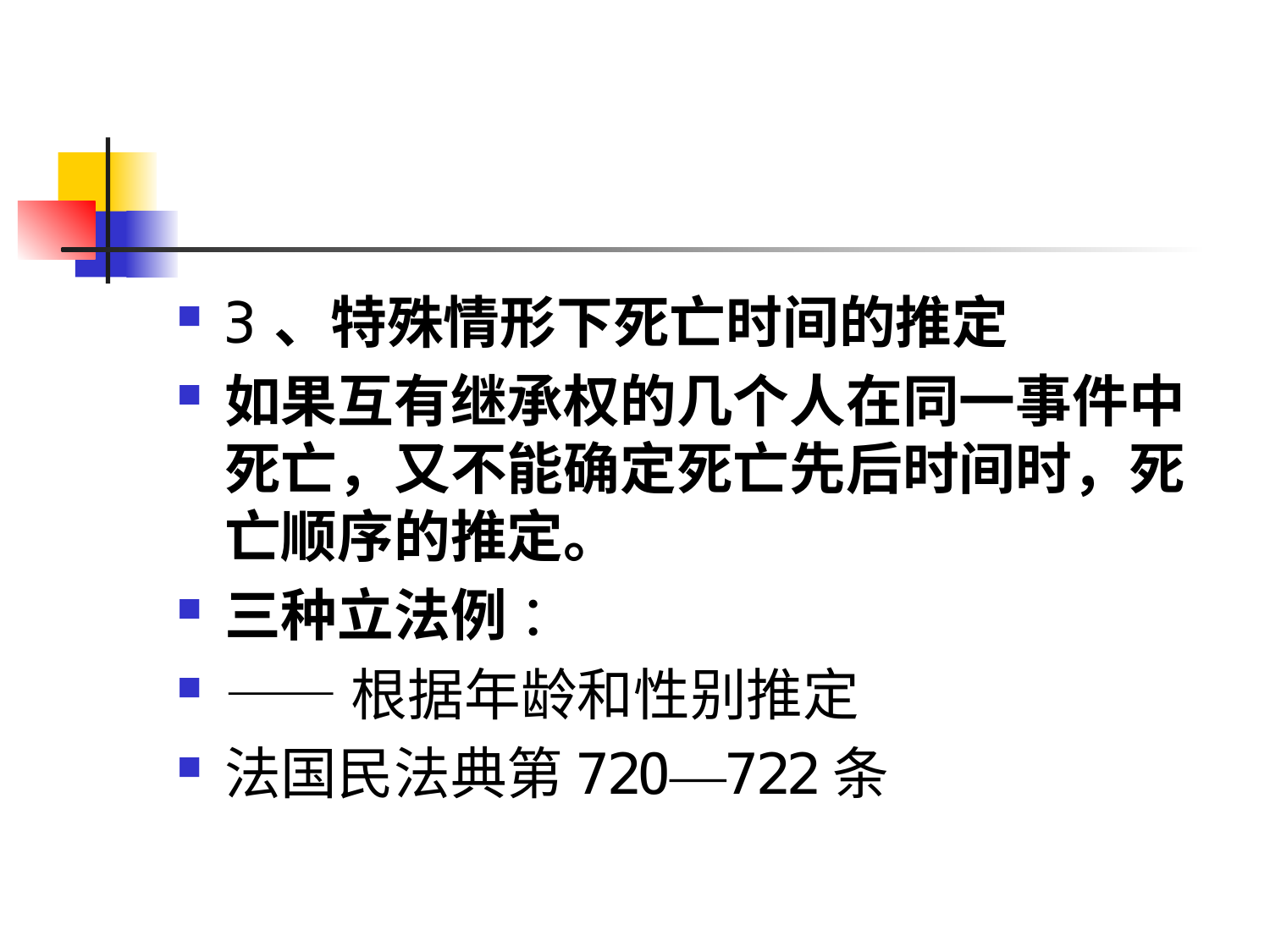

#
3、特殊情形下死亡时间的推定
如果互有继承权的几个人在同一事件中死亡，又不能确定死亡先后时间时，死亡顺序的推定。
三种立法例 ：
——根据年龄和性别推定
法国民法典第720—722条